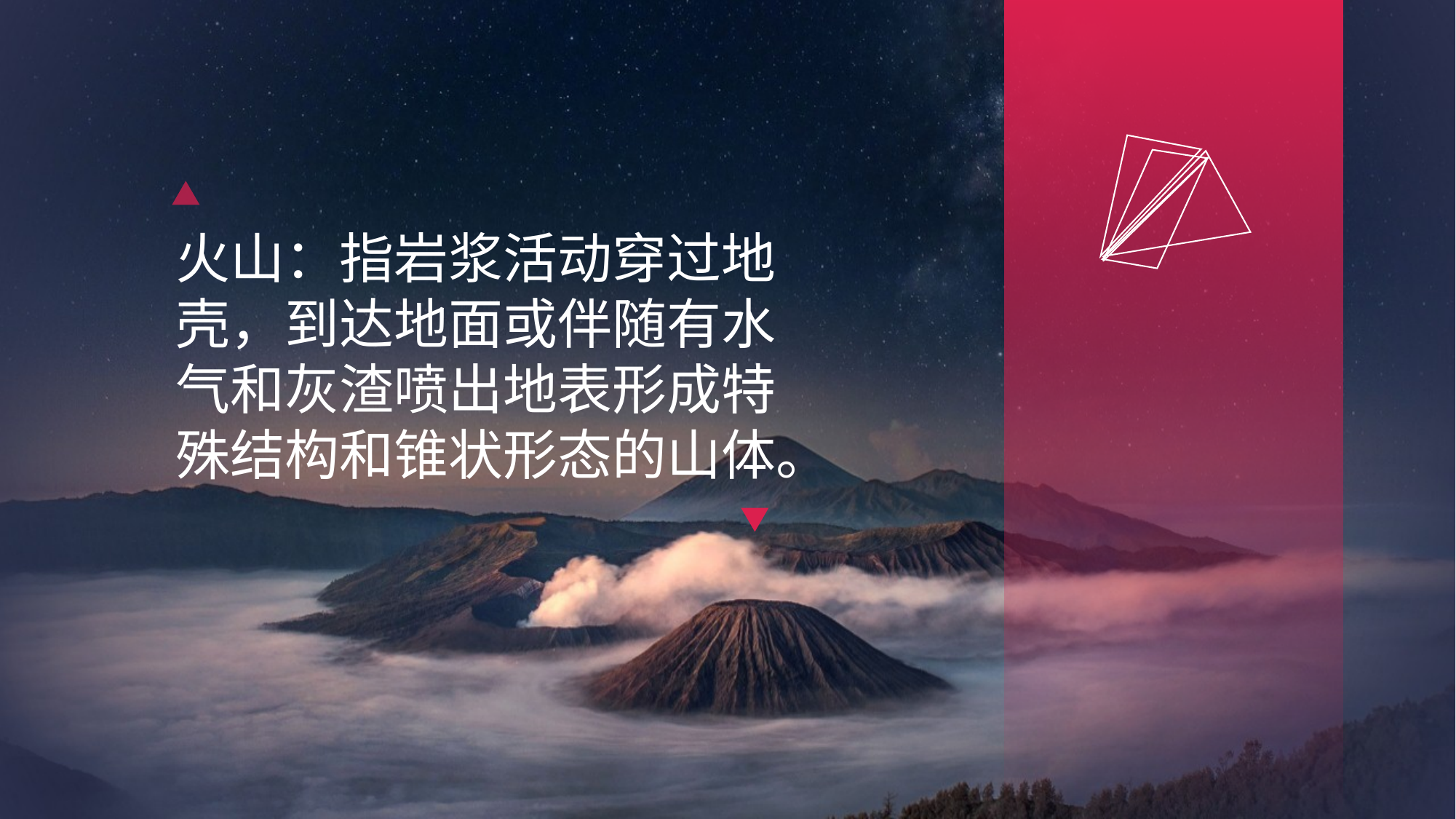

火山：指岩浆活动穿过地壳，到达地面或伴随有水气和灰渣喷出地表形成特殊结构和锥状形态的山体。